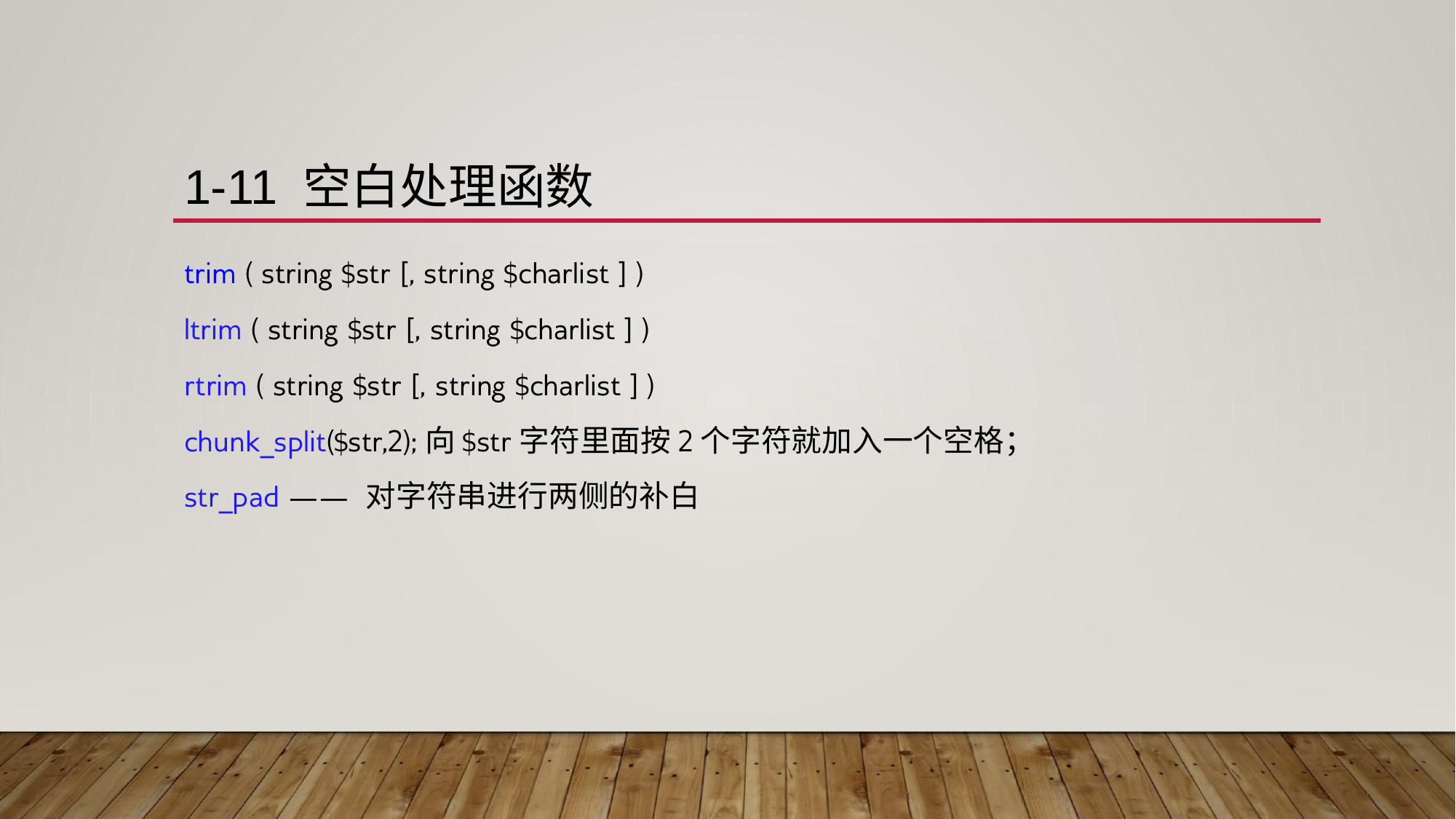

# 1-11 空白处理函数
trim ( string $str [, string $charlist ] )
ltrim ( string $str [, string $charlist ] )
rtrim ( string $str [, string $charlist ] )
chunk_split($str,2);向$str字符里面按2个字符就加入一个空格；
str_pad —— 对字符串进行两侧的补白